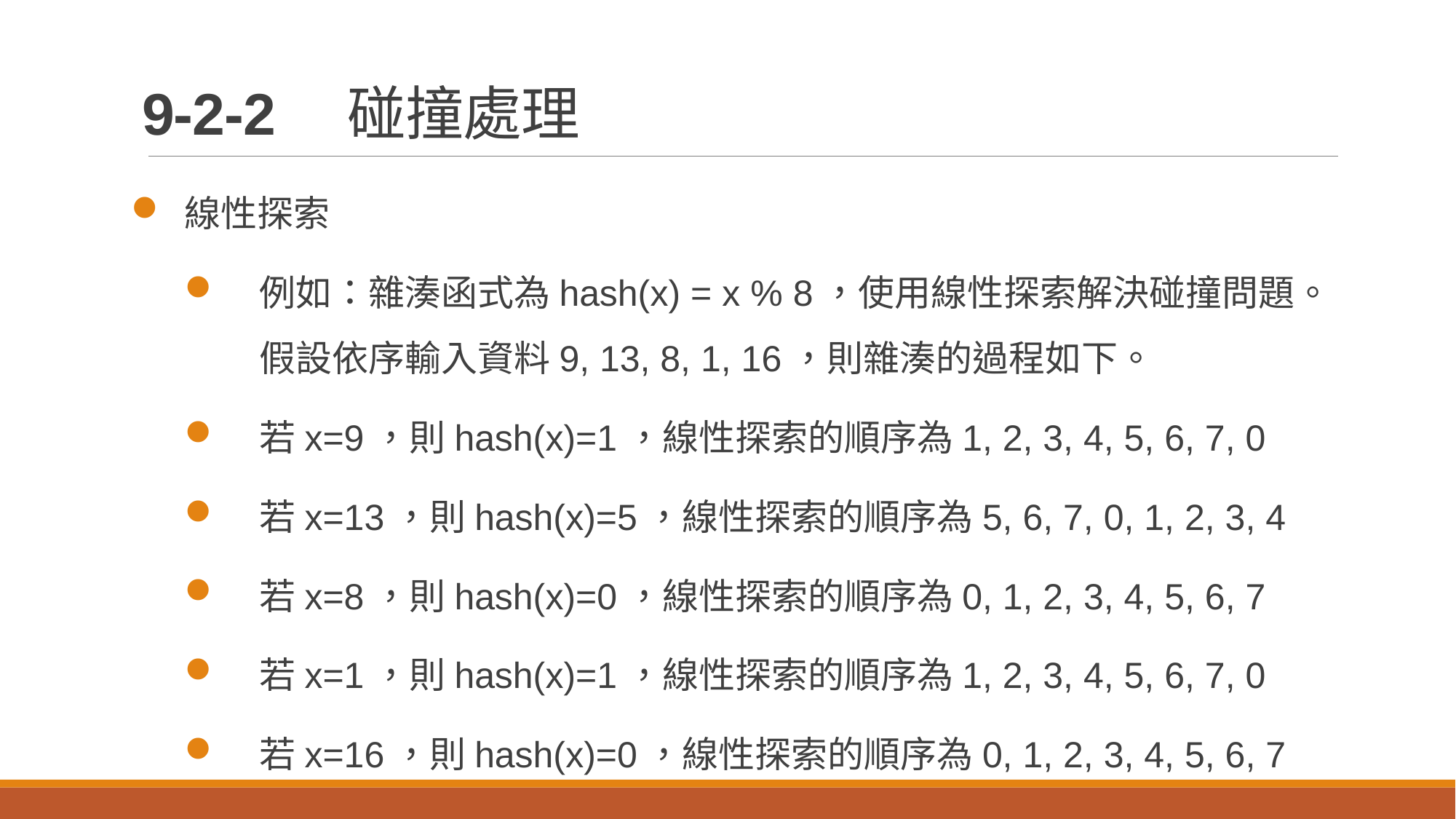

# 9-2-2　碰撞處理
線性探索
例如：雜湊函式為hash(x) = x % 8，使用線性探索解決碰撞問題。假設依序輸入資料9, 13, 8, 1, 16，則雜湊的過程如下。
若x=9，則hash(x)=1，線性探索的順序為1, 2, 3, 4, 5, 6, 7, 0
若x=13，則hash(x)=5，線性探索的順序為5, 6, 7, 0, 1, 2, 3, 4
若x=8，則hash(x)=0，線性探索的順序為0, 1, 2, 3, 4, 5, 6, 7
若x=1，則hash(x)=1，線性探索的順序為1, 2, 3, 4, 5, 6, 7, 0
若x=16，則hash(x)=0，線性探索的順序為0, 1, 2, 3, 4, 5, 6, 7